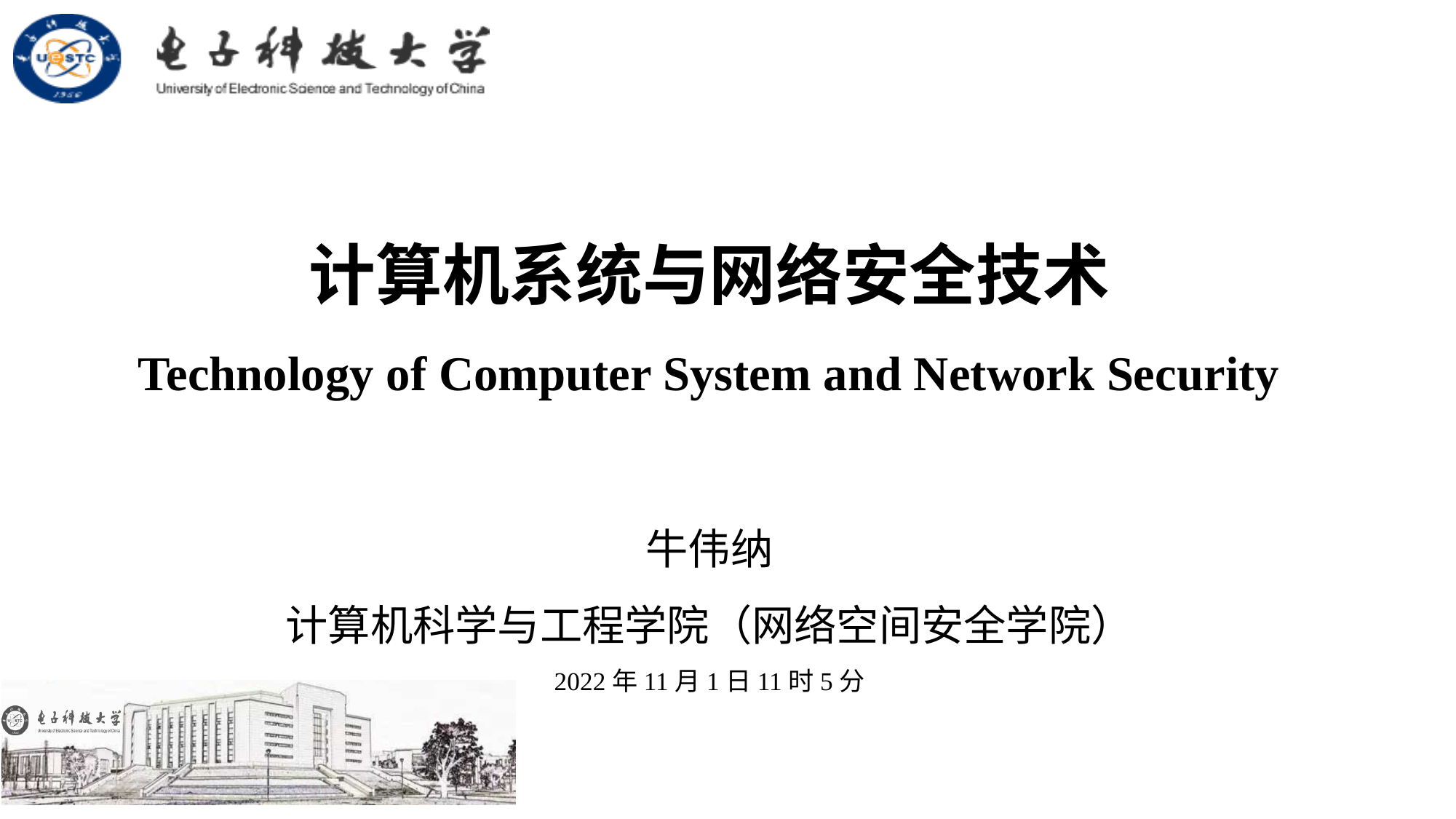

计算机系统与网络安全技术
Technology of Computer System and Network Security
牛伟纳
计算机科学与工程学院（网络空间安全学院）
2022年11月1日11时5分